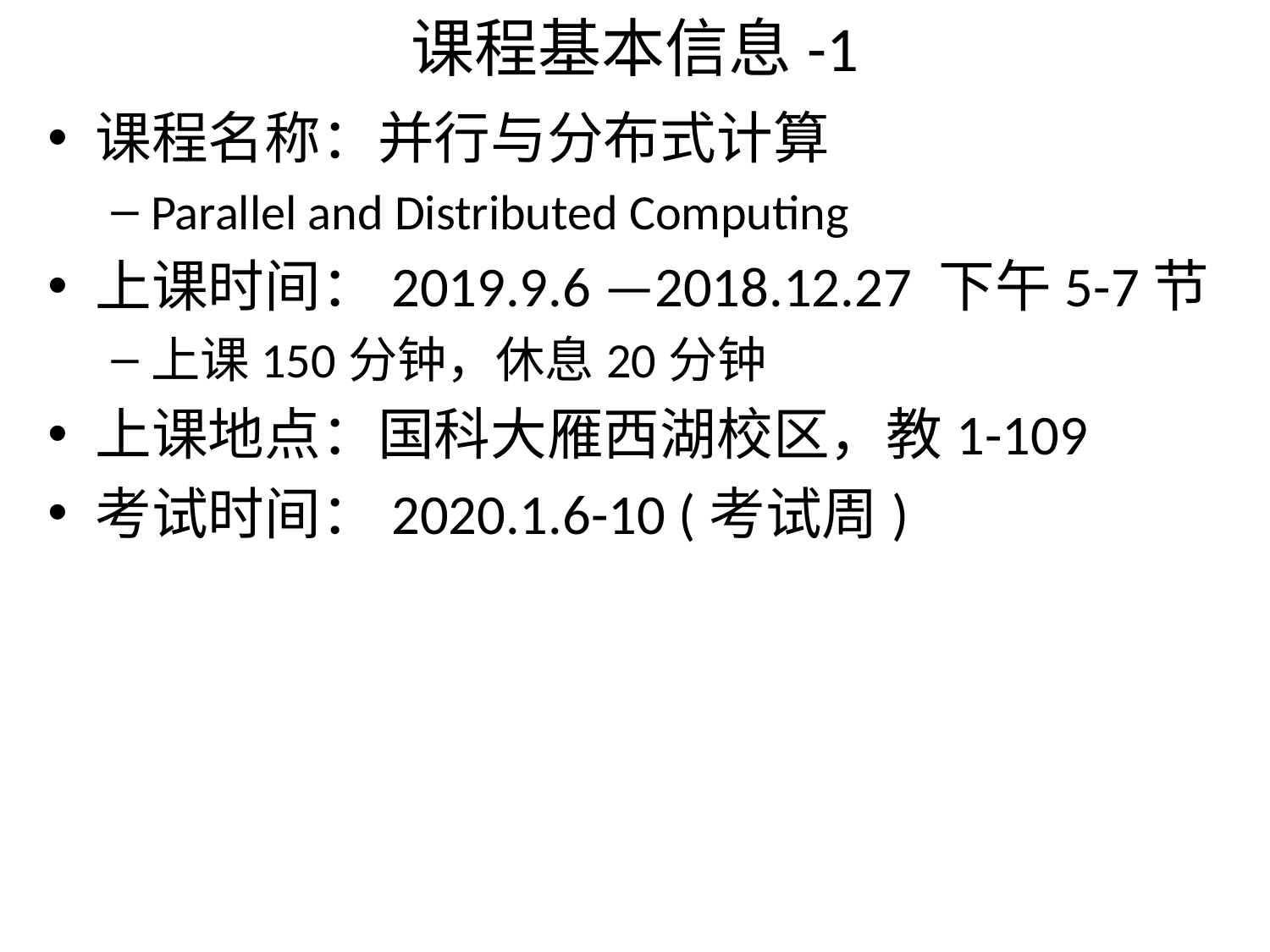

# 课程基本信息-1
课程名称：并行与分布式计算
Parallel and Distributed Computing
上课时间：2019.9.6 —2018.12.27 下午5-7节
上课150分钟，休息20分钟
上课地点：国科大雁西湖校区，教1-109
考试时间：2020.1.6-10 (考试周)